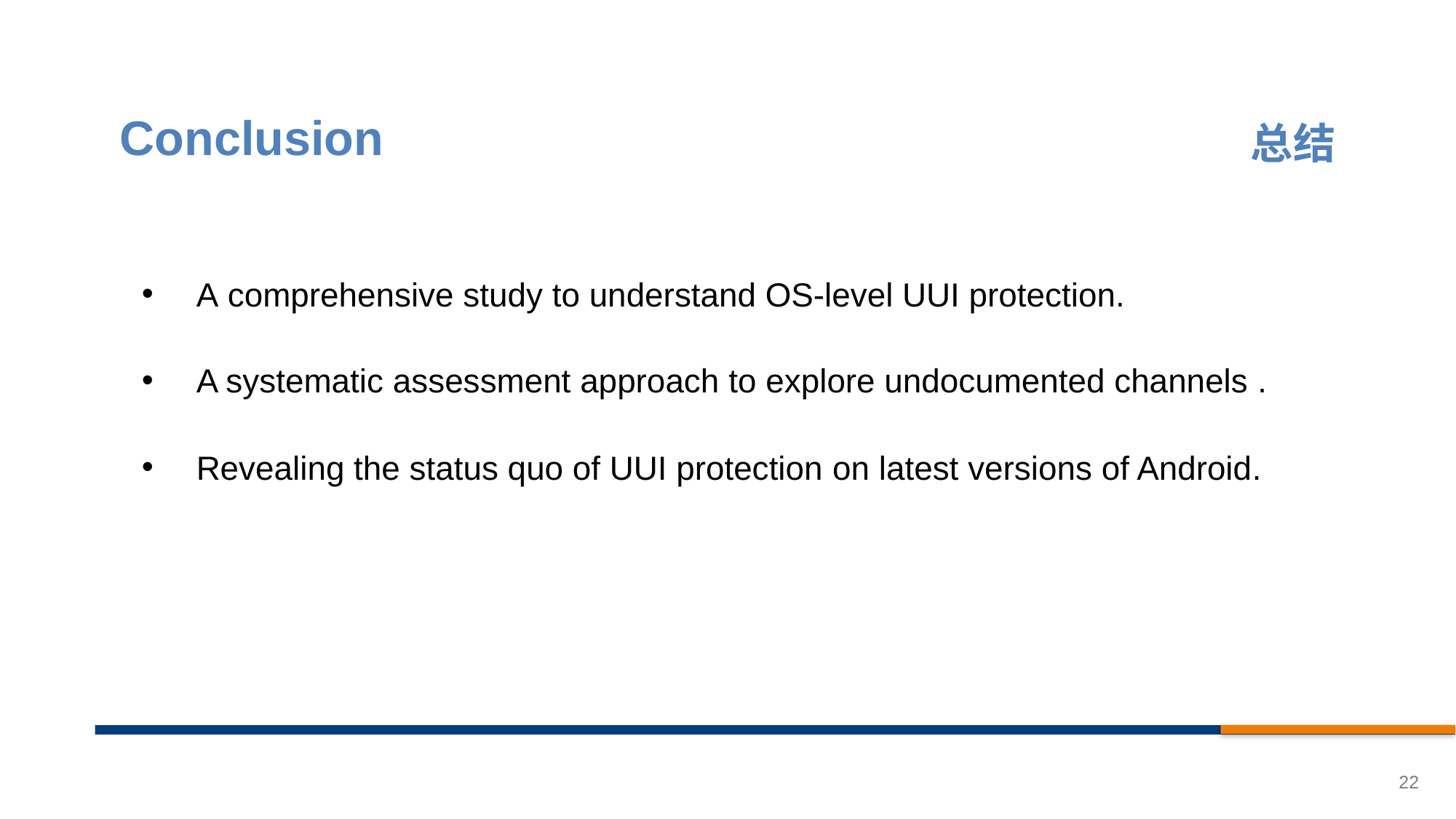

总结
# Conclusion
A comprehensive study to understand OS-level UUI protection.
A systematic assessment approach to explore undocumented channels .
Revealing the status quo of UUI protection on latest versions of Android.
22